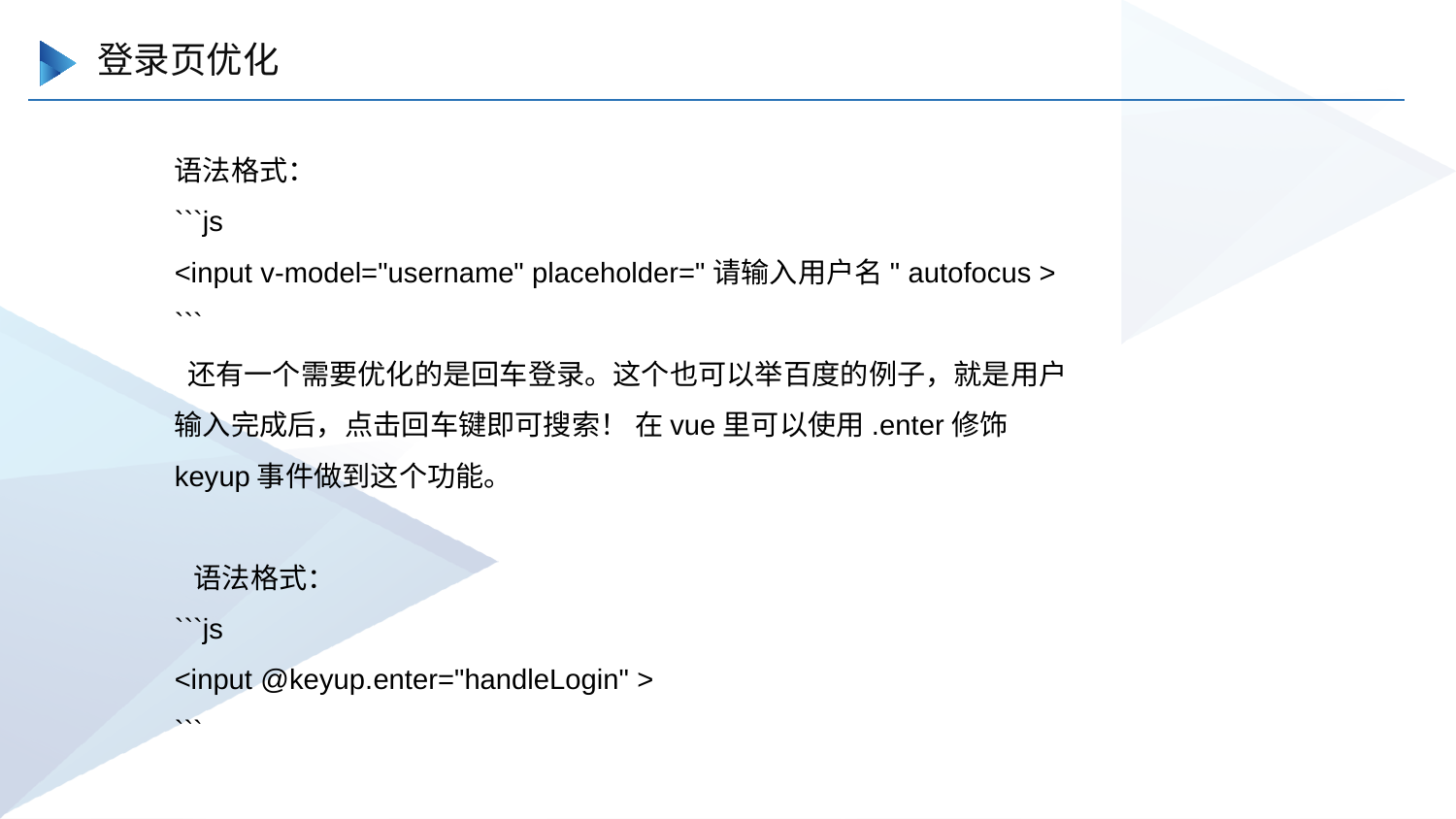

登录页优化
语法格式：
```js
<input v-model="username" placeholder="请输入用户名" autofocus >
```
 还有一个需要优化的是回车登录。这个也可以举百度的例子，就是用户输入完成后，点击回车键即可搜索！ 在vue里可以使用.enter修饰keyup事件做到这个功能。

  语法格式：
```js
<input @keyup.enter="handleLogin" >
```